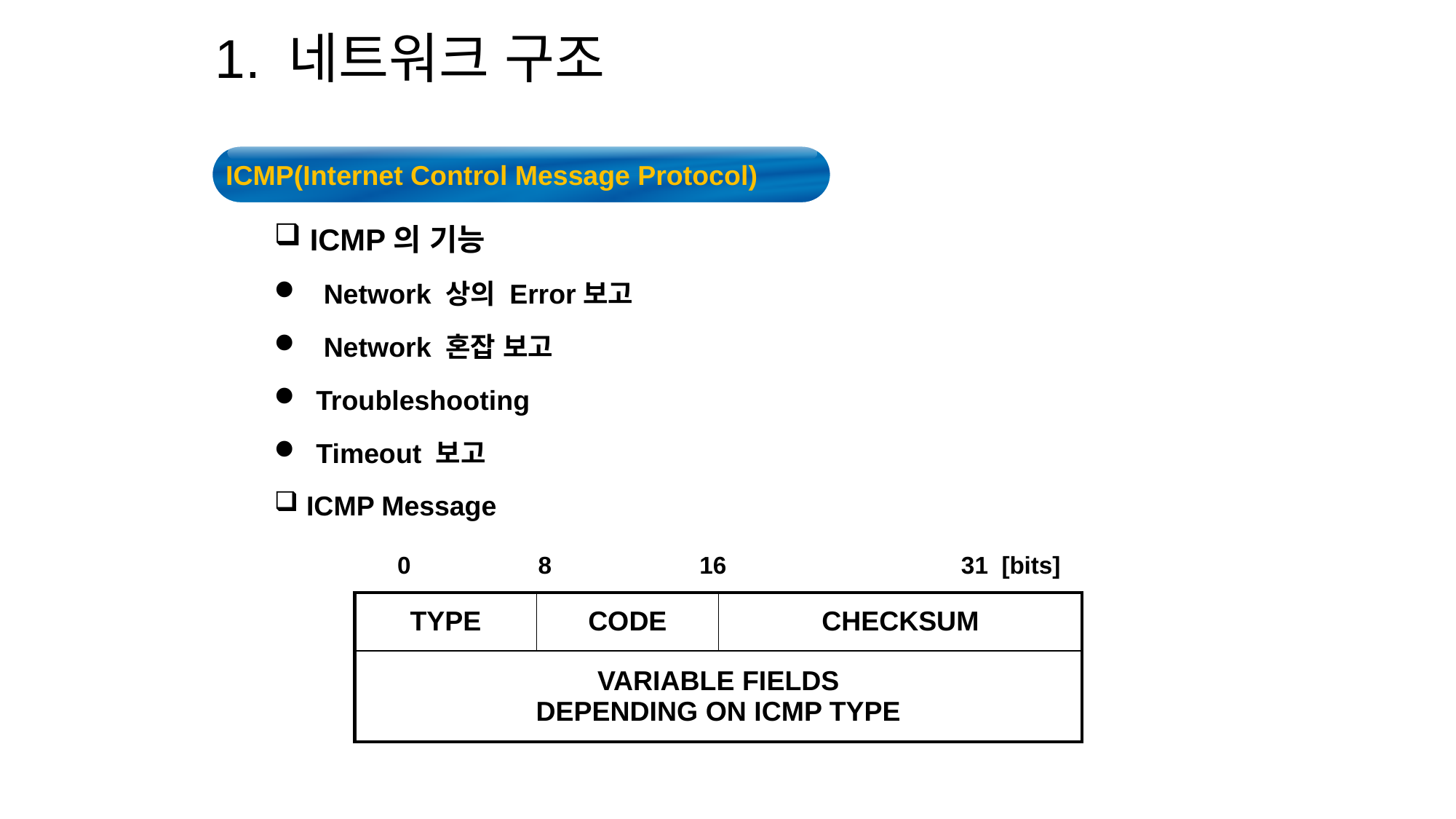

1. 네트워크 구조
ICMP(Internet Control Message Protocol)

 ICMP의 기능
  Network 상의 Error보고
  Network 혼잡 보고
 Troubleshooting
 Timeout 보고
 ICMP Message
0                   8                      16                                   31  [bits]
| TYPE | CODE | CHECKSUM |
| --- | --- | --- |
| VARIABLE FIELDS DEPENDING ON ICMP TYPE |  |  |